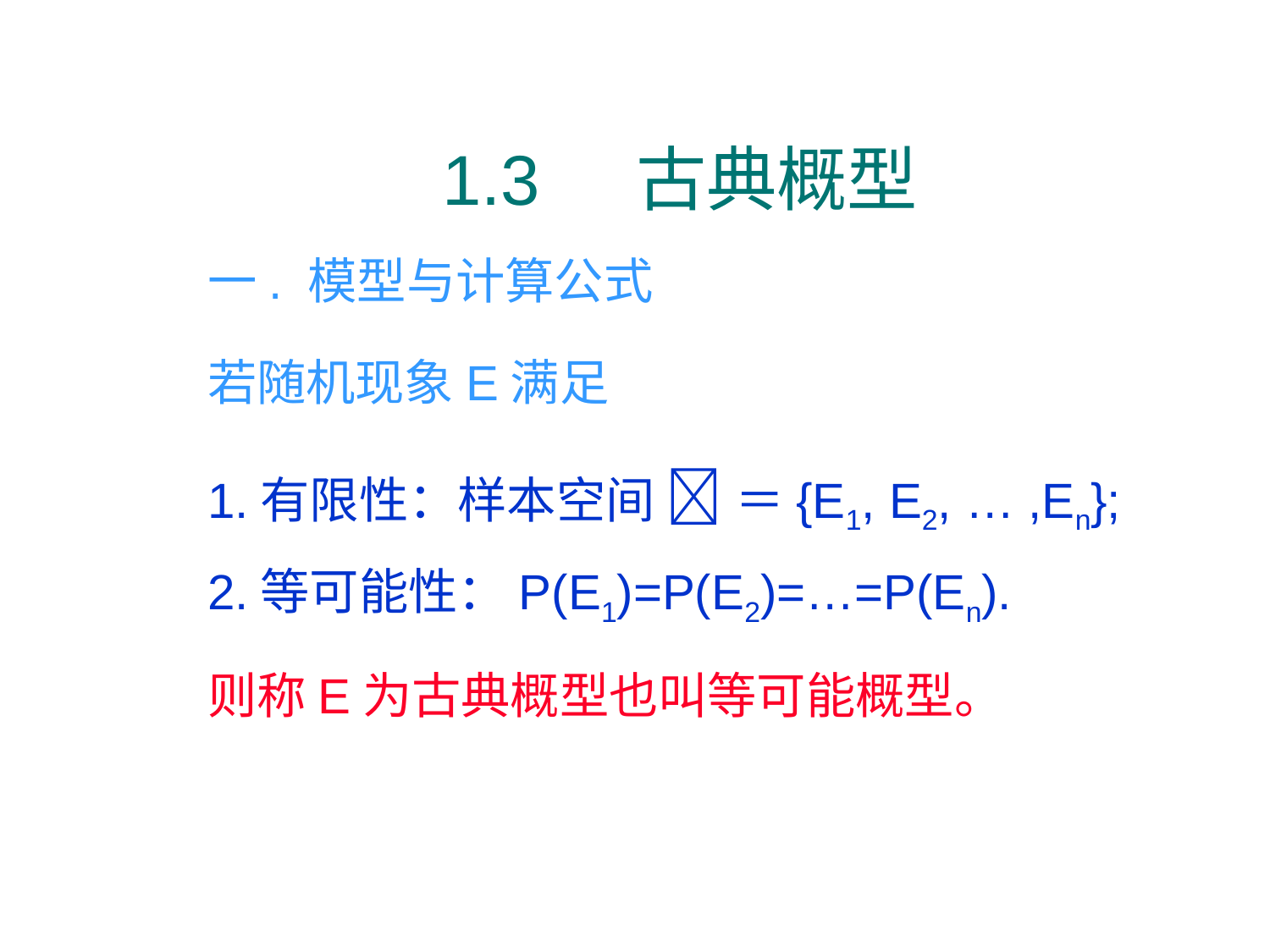

1.3    古典概型
一. 模型与计算公式
若随机现象E满足
1.有限性：样本空间 Ω ＝{E1, E2, … ,En};
2.等可能性：P(E1)=P(E2)=…=P(En).
则称E为古典概型也叫等可能概型。